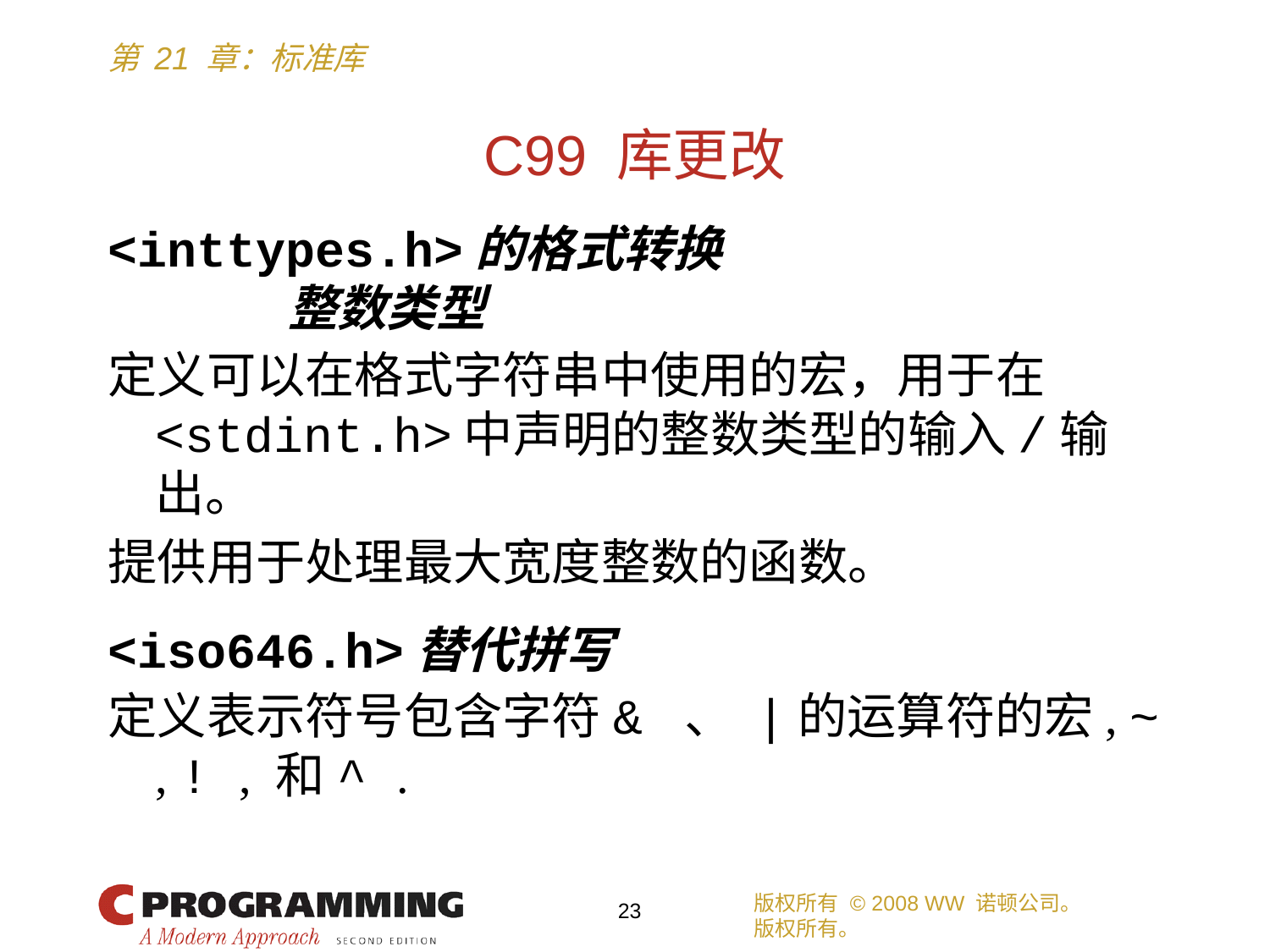

# C99 库更改
<inttypes.h>的格式转换
               整数类型
定义可以在格式字符串中使用的宏，用于在<stdint.h>中声明的整数类型的输入/输出。
提供用于处理最大宽度整数的函数。
<iso646.h>替代拼写
定义表示符号包含字符& 、 |的运算符的宏, ~ , ! , 和^ .
版权所有 © 2008 WW 诺顿公司。
版权所有。
23